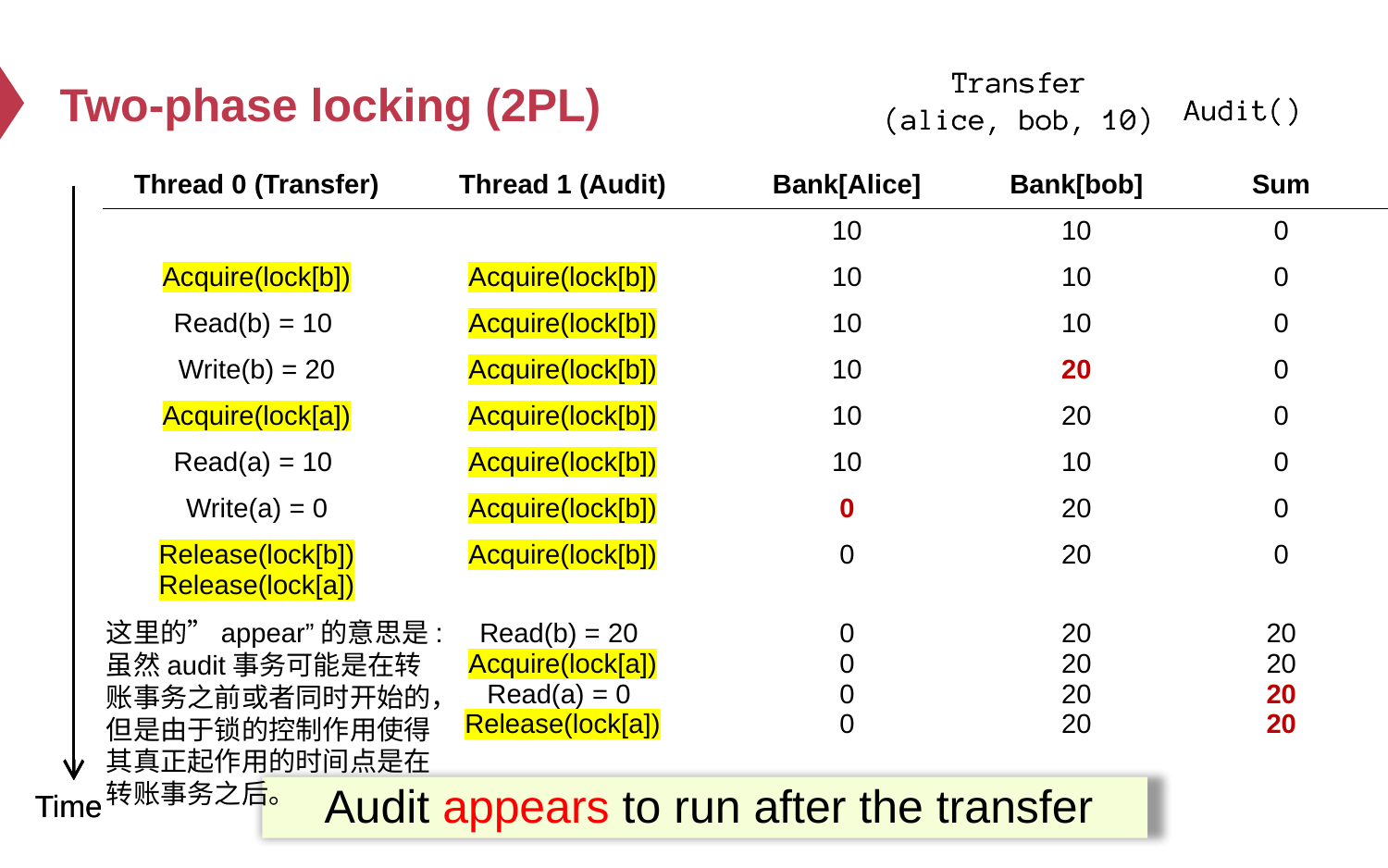

# Two-phase locking (2PL)
Transfer
(alice, bob, 10)
Transfer
(alice, bob, 10)
Audit()
Audit()
| Thread 0 (Transfer) | Thread 1 (Audit) | Bank[Alice] | Bank[bob] | Sum |
| --- | --- | --- | --- | --- |
|  |  | 10 | 10 | 0 |
| Acquire(lock[b]) | Acquire(lock[b]) | 10 | 10 | 0 |
| Read(b) = 10 | Acquire(lock[b]) | 10 | 10 | 0 |
| Write(b) = 20 | Acquire(lock[b]) | 10 | 20 | 0 |
| Acquire(lock[a]) | Acquire(lock[b]) | 10 | 20 | 0 |
| Read(a) = 10 | Acquire(lock[b]) | 10 | 10 | 0 |
| Write(a) = 0 | Acquire(lock[b]) | 0 | 20 | 0 |
| Release(lock[b]) Release(lock[a]) | Acquire(lock[b]) | 0 | 20 | 0 |
|  | Read(b) = 20 Acquire(lock[a]) Read(a) = 0 Release(lock[a]) | 0 0 0 0 | 20 20 20 20 | 20 20 20 20 |
|  |  |  |  |  |
|  |  |  |  |  |
|  |  |  |  |  |
这里的”appear”的意思是:虽然audit事务可能是在转账事务之前或者同时开始的，但是由于锁的控制作用使得其真正起作用的时间点是在转账事务之后。
Audit appears to run after the transfer
Time
Time
73